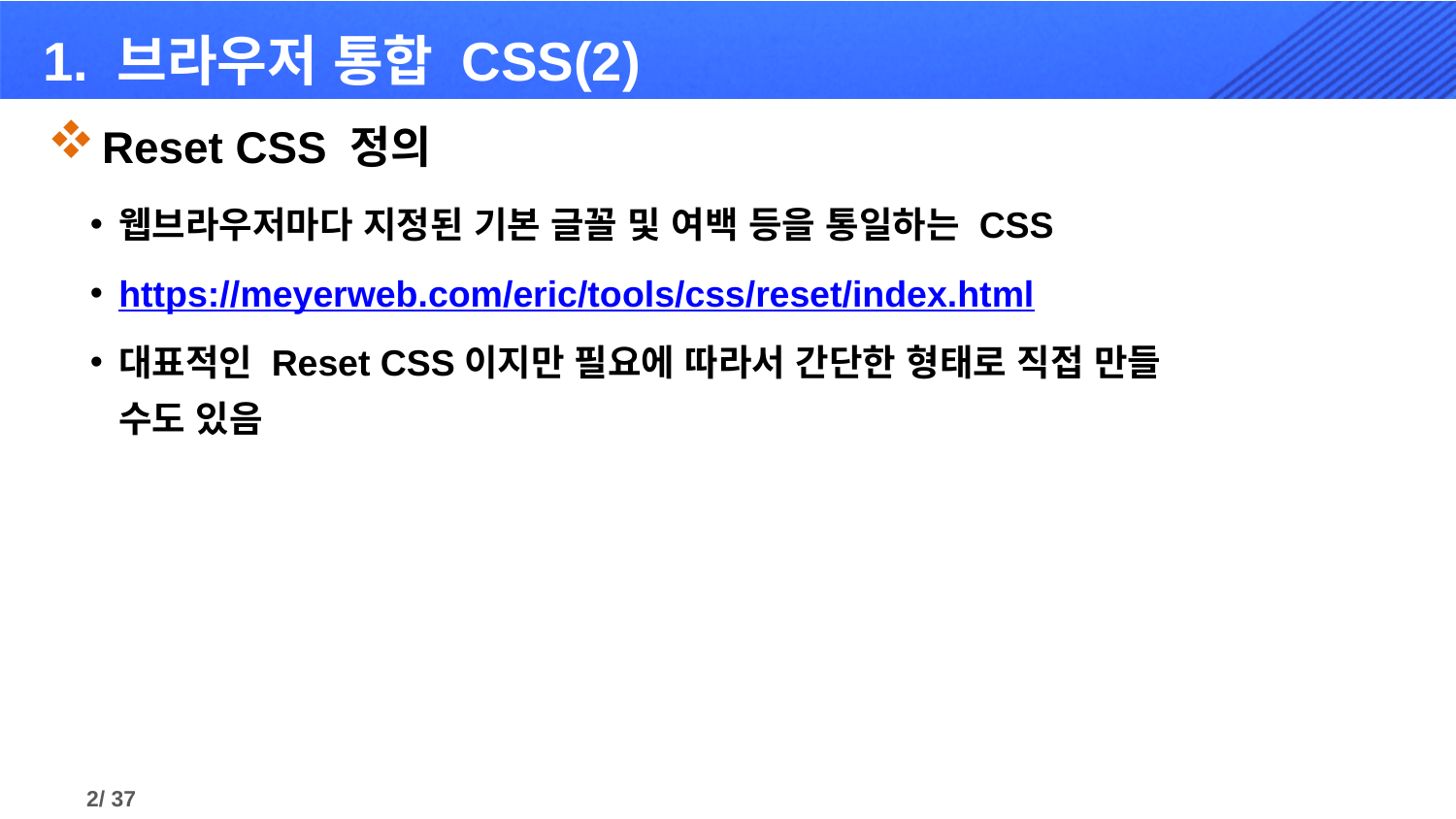

# 1. 브라우저 통합 CSS(2)
Reset CSS 정의
웹브라우저마다 지정된 기본 글꼴 및 여백 등을 통일하는 CSS
https://meyerweb.com/eric/tools/css/reset/index.html
대표적인 Reset CSS이지만 필요에 따라서 간단한 형태로 직접 만들 수도 있음